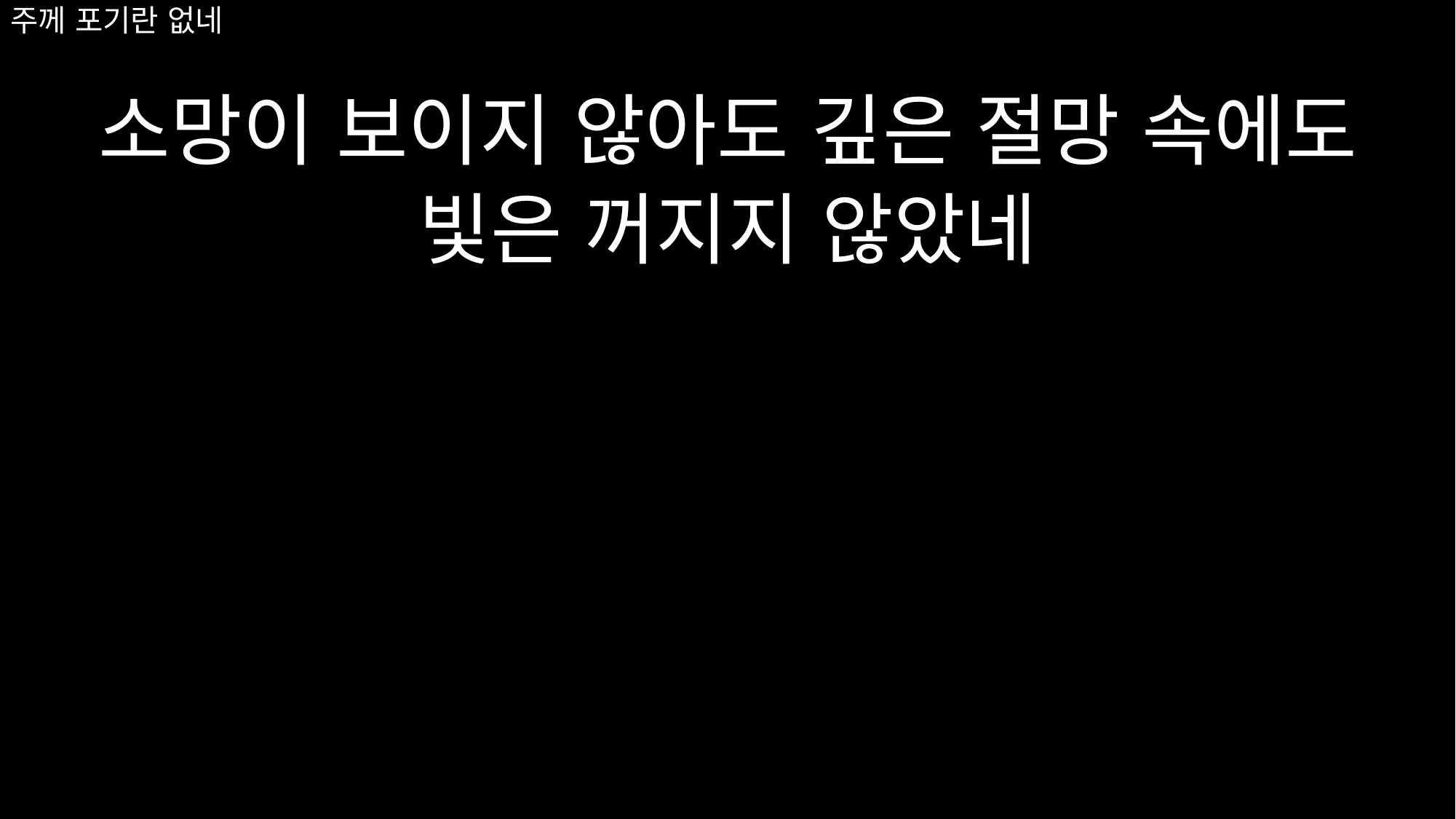

소망이 보이지 않아도 깊은 절망 속에도
빛은 꺼지지 않았네

# 주께 포기란 없네